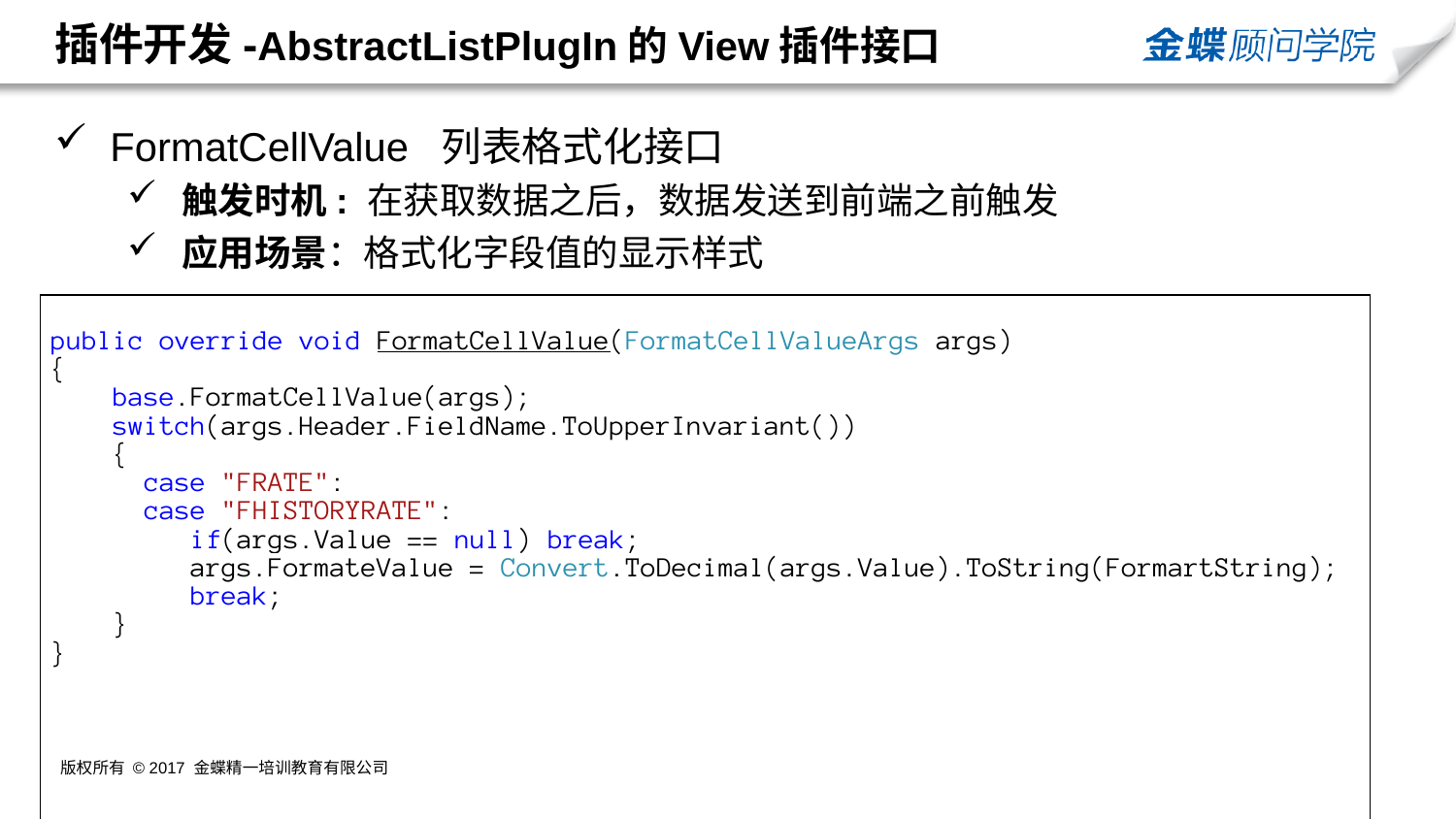

# 插件开发-AbstractListPlugIn的View插件接口
  FormatCellValue  列表格式化接口
触发时机: 在获取数据之后，数据发送到前端之前触发
应用场景：格式化字段值的显示样式
| public override void FormatCellValue(FormatCellValueArgs args) { base.FormatCellValue(args); switch(args.Header.FieldName.ToUpperInvariant()) { case "FRATE": case "FHISTORYRATE": if(args.Value == null) break; args.FormateValue = Convert.ToDecimal(args.Value).ToString(FormartString); break; } } |
| --- |